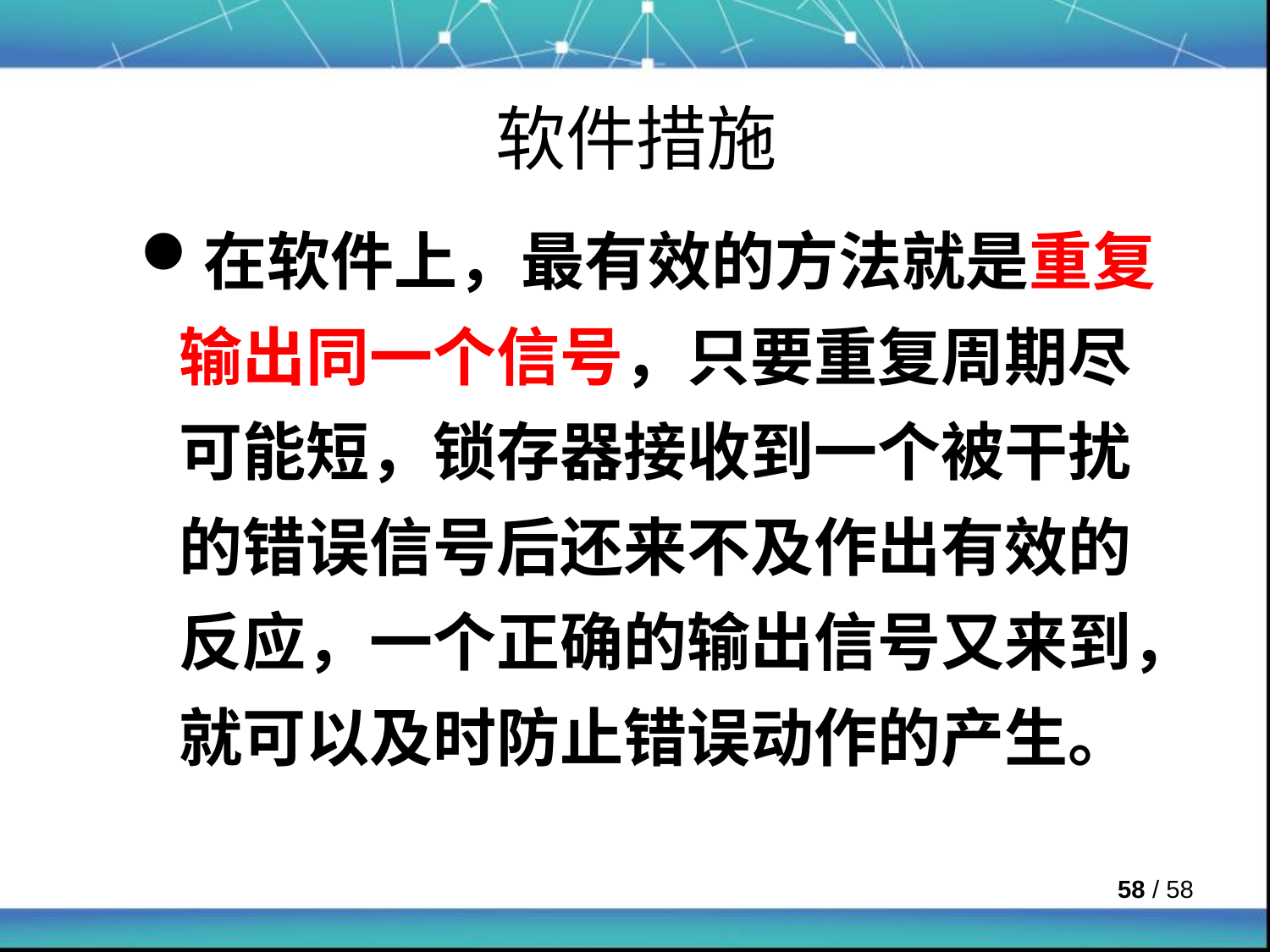

# 软件措施
在软件上，最有效的方法就是重复输出同一个信号，只要重复周期尽可能短，锁存器接收到一个被干扰的错误信号后还来不及作出有效的反应，一个正确的输出信号又来到，就可以及时防止错误动作的产生。

58 / 58